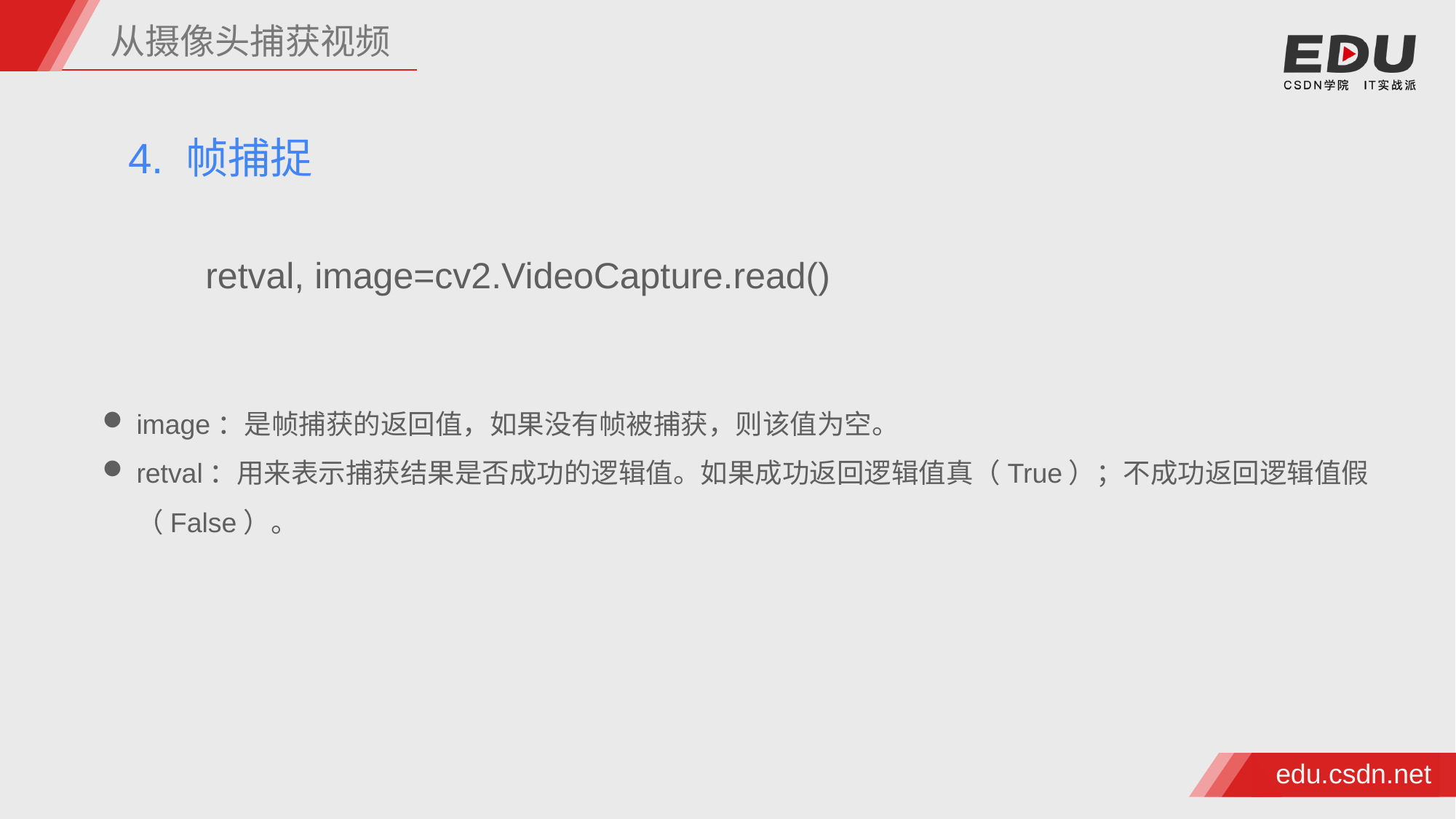

从摄像头捕获视频
4. 帧捕捉
retval, image=cv2.VideoCapture.read()
image：是帧捕获的返回值，如果没有帧被捕获，则该值为空。
retval：用来表示捕获结果是否成功的逻辑值。如果成功返回逻辑值真（True）；不成功返回逻辑值假（False）。